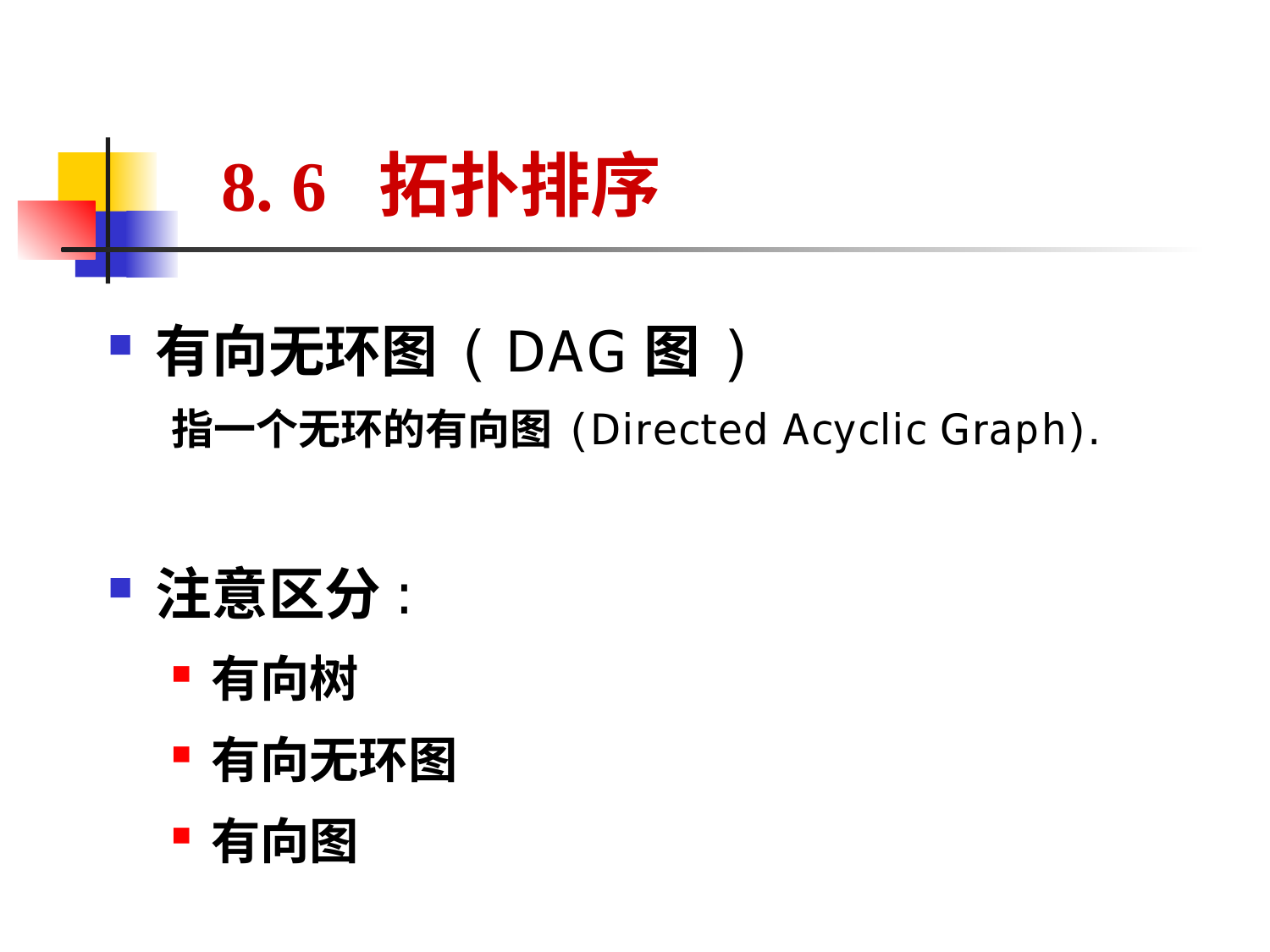

# 8. 6  拓扑排序
有向无环图 ( DAG图 )
指一个无环的有向图 (Directed Acyclic Graph).

注意区分:
有向树
有向无环图
有向图